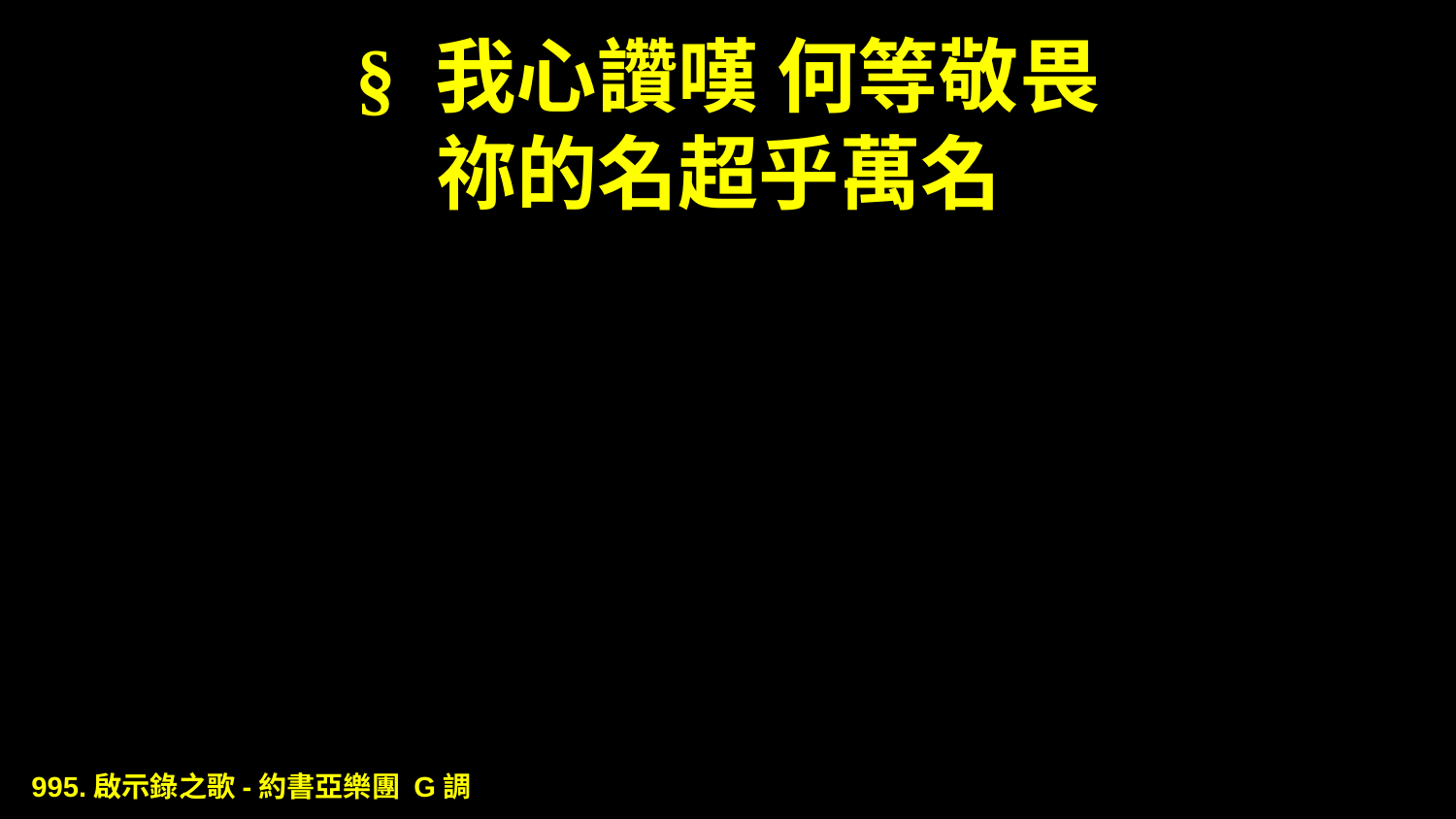

# § 我心讚嘆 何等敬畏 祢的名超乎萬名
995.啟示錄之歌-約書亞樂團 G調